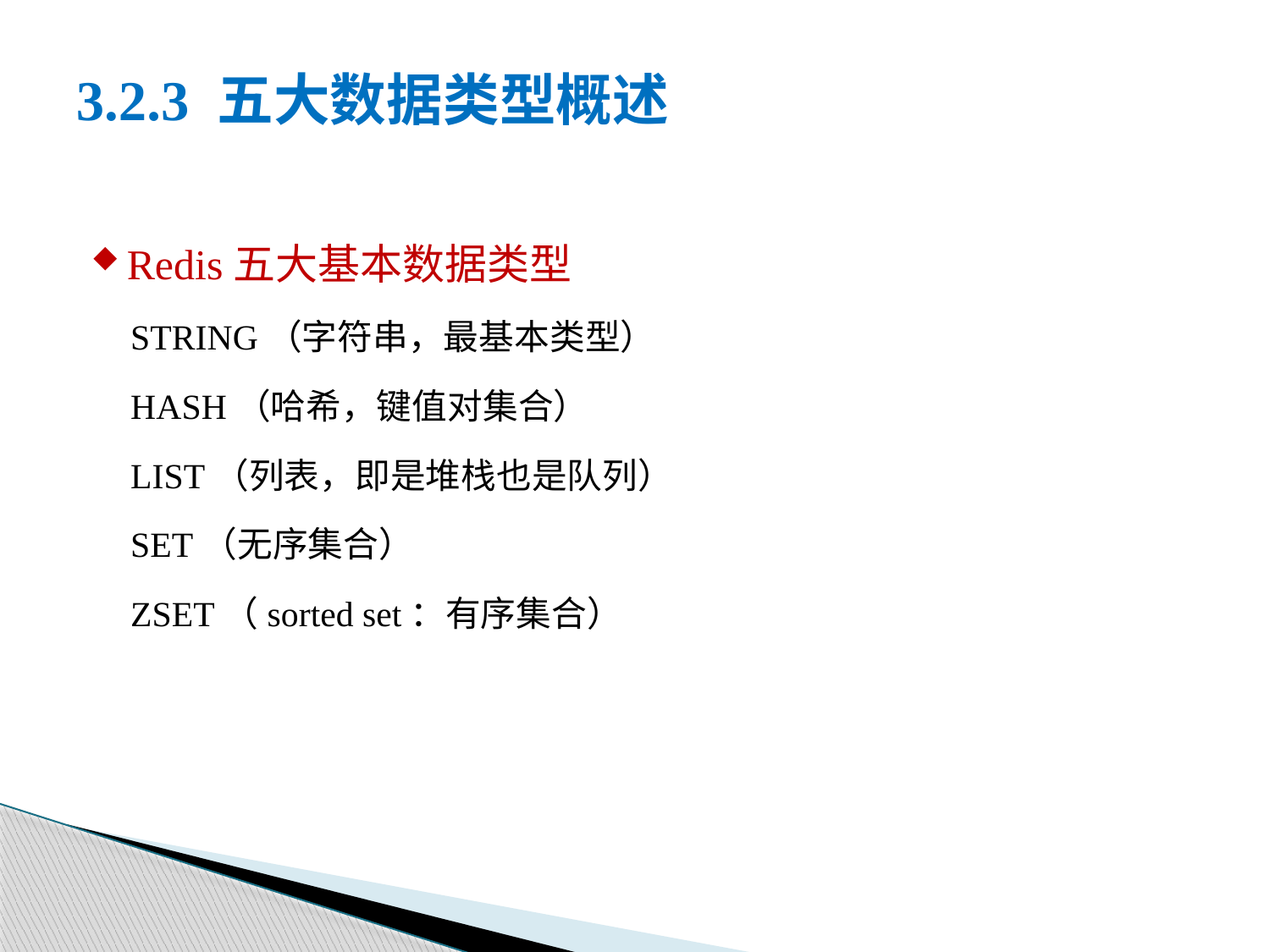

# 3.2.3 五大数据类型概述
Redis五大基本数据类型
STRING（字符串，最基本类型）
HASH（哈希，键值对集合）
LIST（列表，即是堆栈也是队列）
SET（无序集合）
ZSET（sorted set：有序集合）